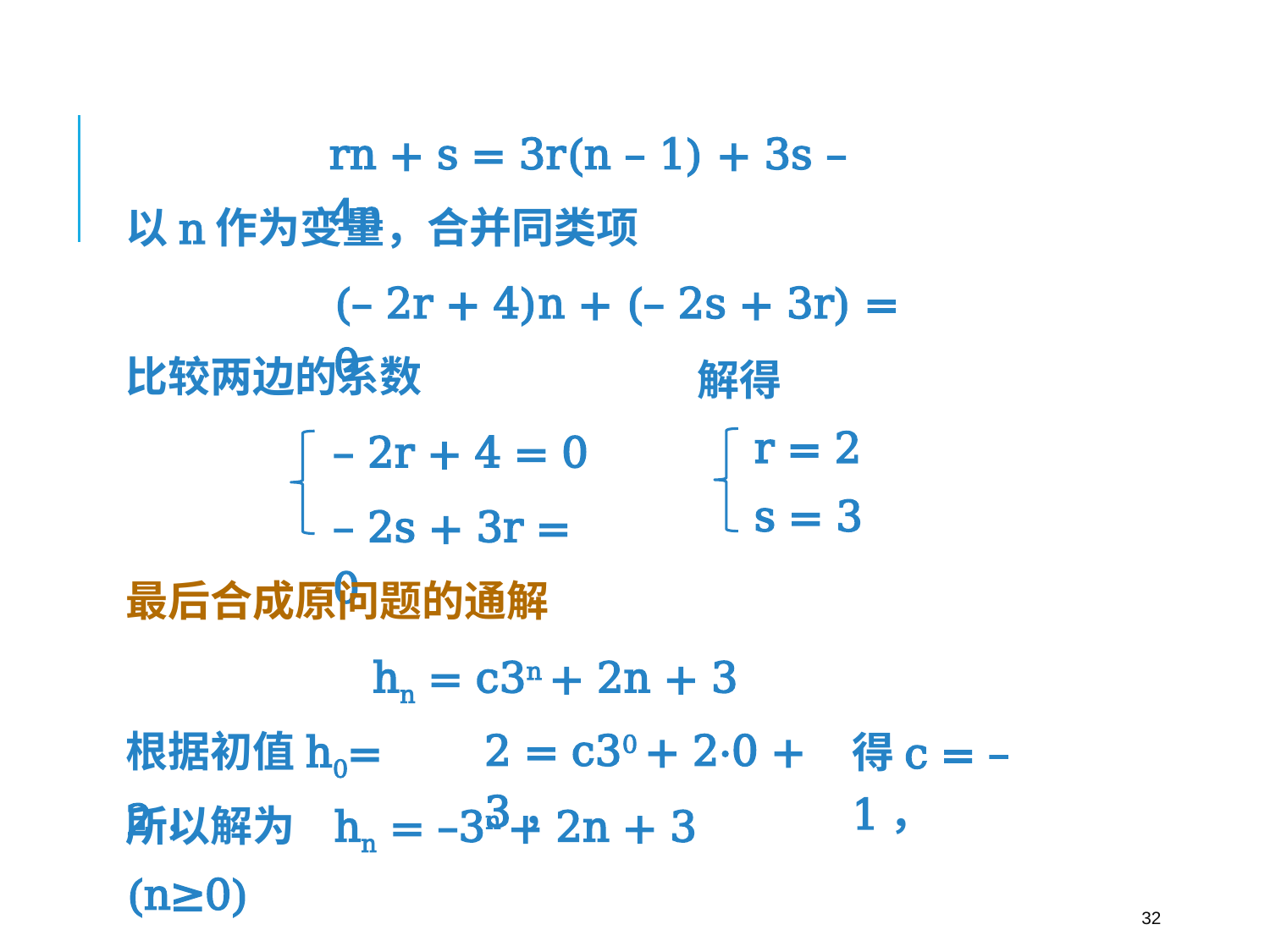

rn + s = 3r(n – 1) + 3s – 4n
以n作为变量，合并同类项
(– 2r + 4)n + (– 2s + 3r) = 0
比较两边的系数
解得
r = 2
– 2r + 4 = 0

s = 3
– 2s + 3r = 0
最后合成原问题的通解
hn = c3n + 2n + 3
根据初值h0= 2，
2 = c30 + 2·0 + 3，
得c = –1，
所以解为   hn = –3n + 2n + 3                 (n≥0)
32